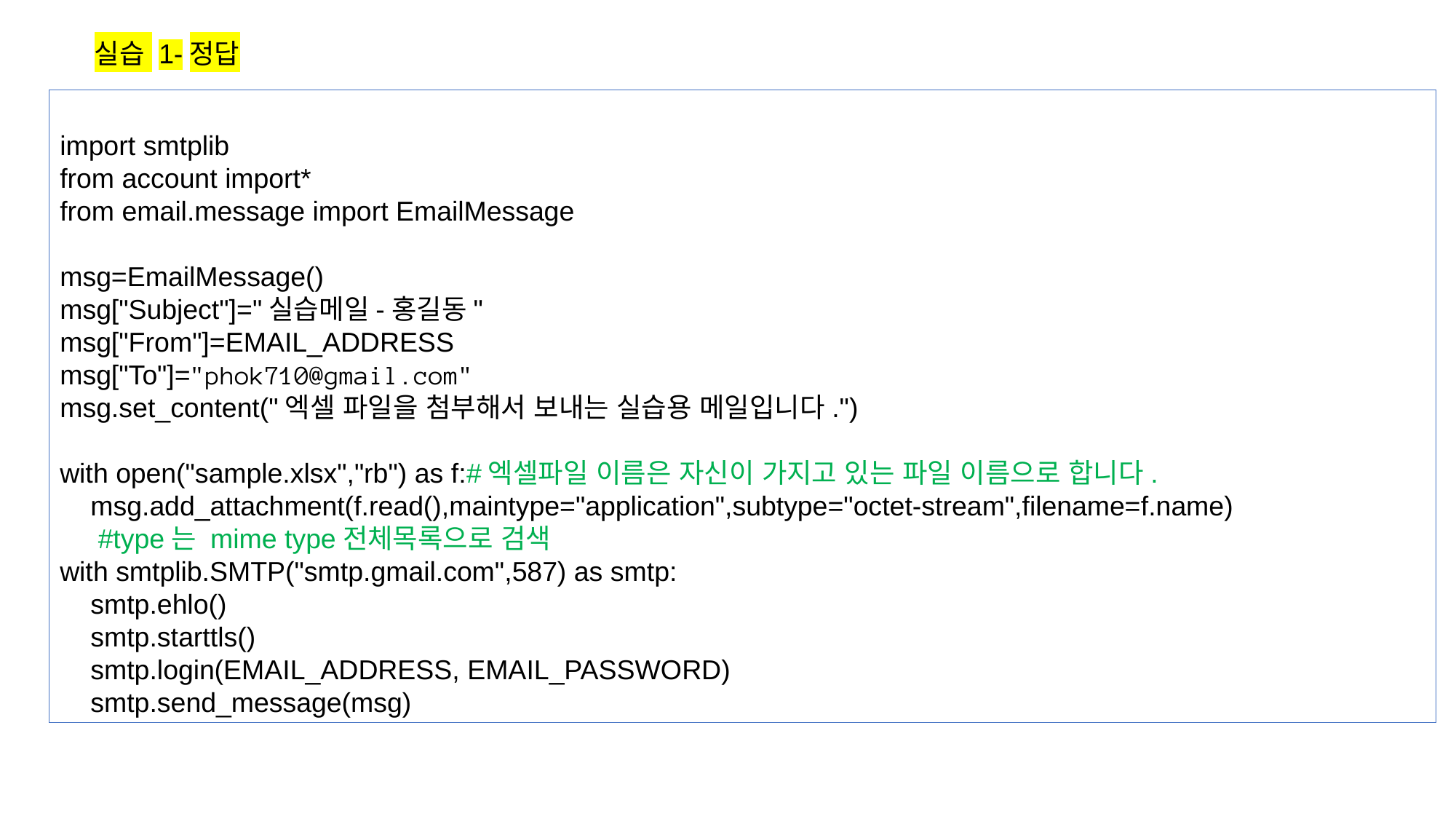

실습 1-정답

import smtplib
from account import*
from email.message import EmailMessage

msg=EmailMessage()
msg["Subject"]="실습메일-홍길동"
msg["From"]=EMAIL_ADDRESS
msg["To"]="phok710@gmail.com"
msg.set_content("엑셀 파일을 첨부해서 보내는 실습용 메일입니다.")

with open("sample.xlsx","rb") as f:#엑셀파일 이름은 자신이 가지고 있는 파일 이름으로 합니다.
    msg.add_attachment(f.read(),maintype="application",subtype="octet-stream",filename=f.name)
     #type는 mime type전체목록으로 검색
with smtplib.SMTP("smtp.gmail.com",587) as smtp:
    smtp.ehlo()
    smtp.starttls()
    smtp.login(EMAIL_ADDRESS, EMAIL_PASSWORD)
    smtp.send_message(msg)